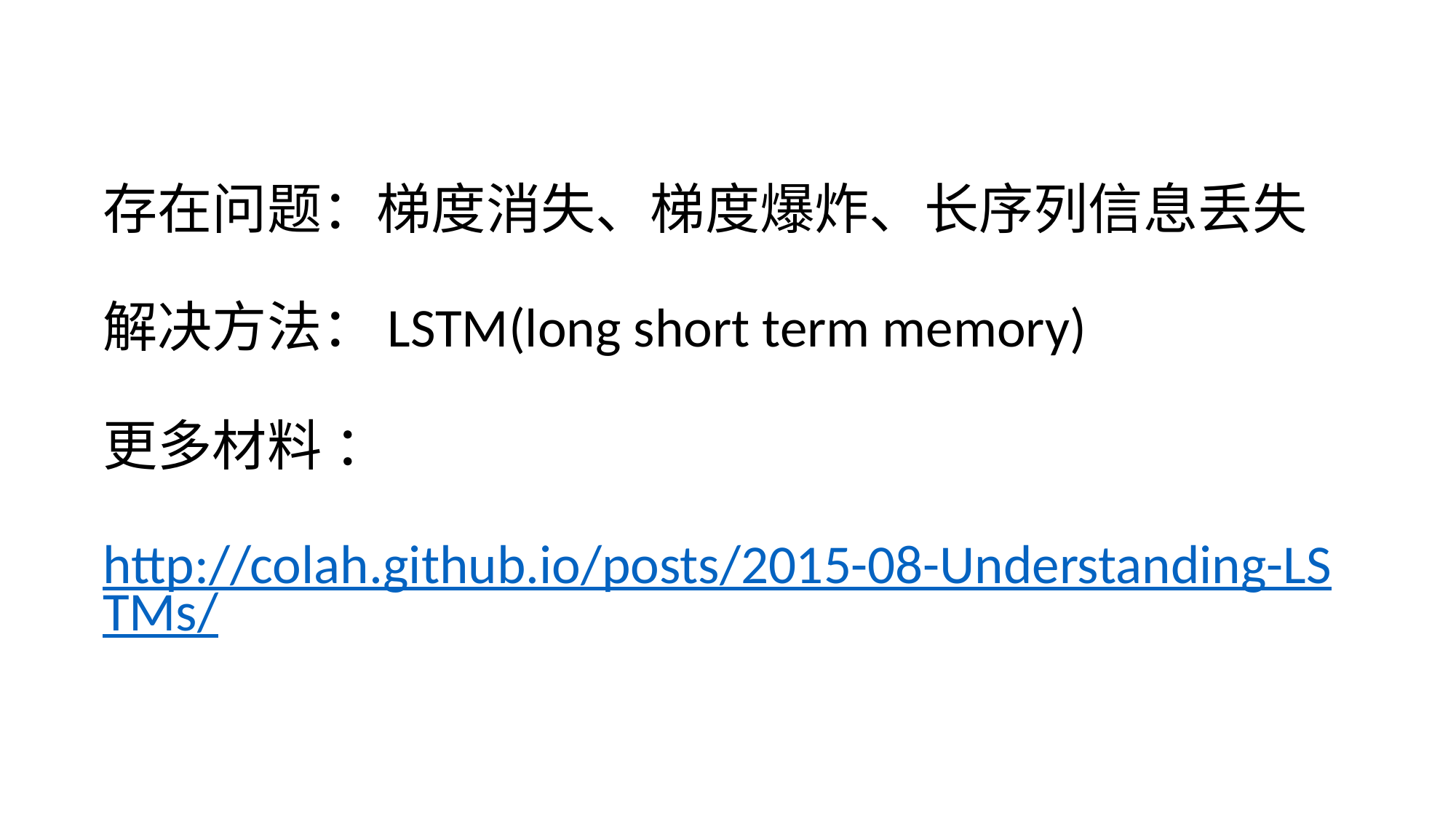

# 存在问题：梯度消失、梯度爆炸、长序列信息丢失 解决方法：LSTM(long short term memory) 更多材料 ： http://colah.github.io/posts/2015-08-Understanding-LSTMs/